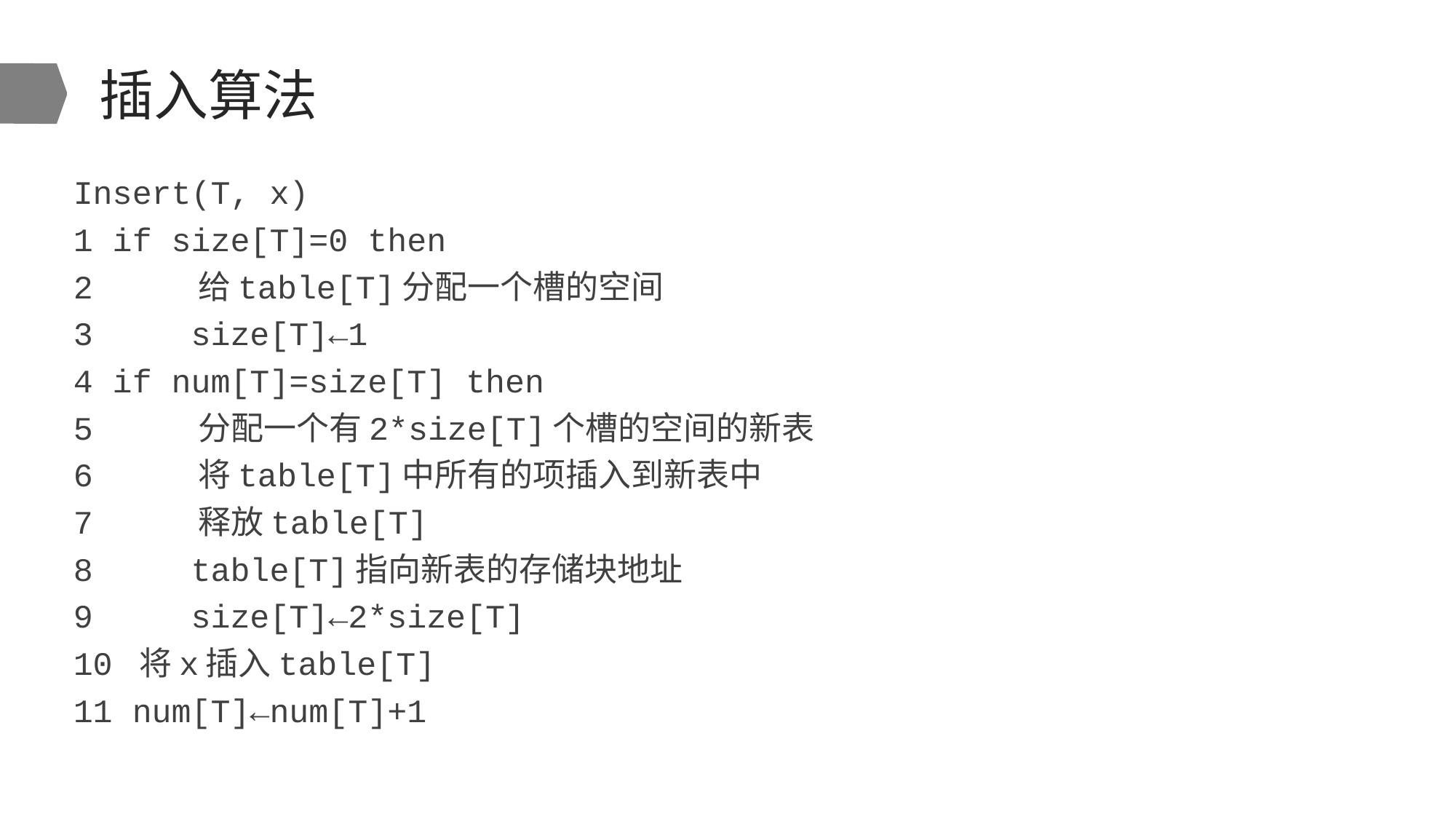

# 插入算法
28
Insert(T, x)
1 if size[T]=0 then
2     给table[T]分配一个槽的空间
3     size[T]←1
4 if num[T]=size[T] then
5     分配一个有2*size[T]个槽的空间的新表
6     将table[T]中所有的项插入到新表中
7     释放table[T]
8     table[T]指向新表的存储块地址
9     size[T]←2*size[T]
10 将x插入table[T]
11 num[T]←num[T]+1